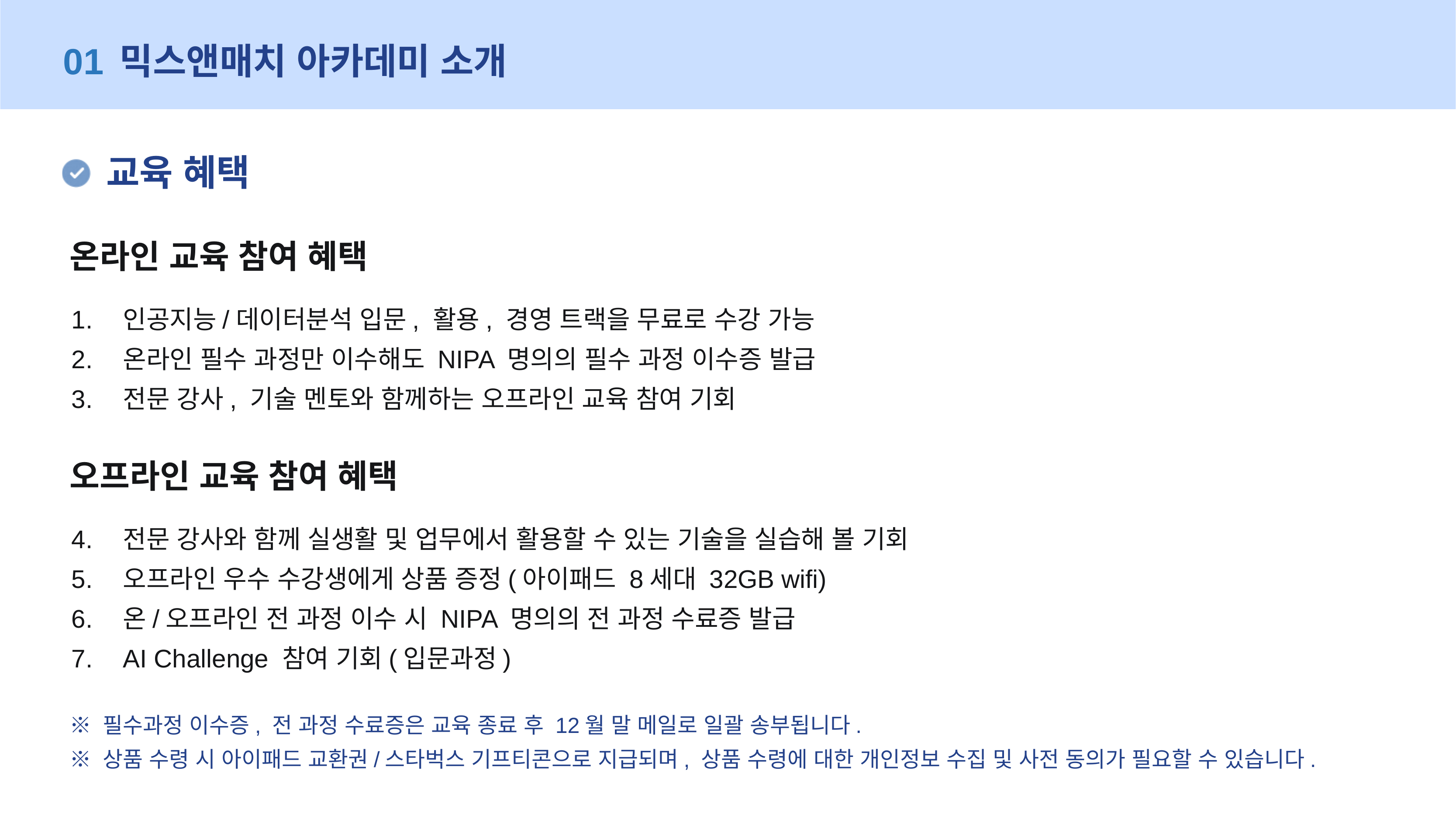

01
믹스앤매치 아카데미 소개
교육 혜택
온라인 교육 참여 혜택

인공지능/데이터분석 입문, 활용, 경영 트랙을 무료로 수강 가능
온라인 필수 과정만 이수해도 NIPA 명의의 필수 과정 이수증 발급
전문 강사, 기술 멘토와 함께하는 오프라인 교육 참여 기회

오프라인 교육 참여 혜택

전문 강사와 함께 실생활 및 업무에서 활용할 수 있는 기술을 실습해 볼 기회
오프라인 우수 수강생에게 상품 증정(아이패드 8세대 32GB wifi)
온/오프라인 전 과정 이수 시 NIPA 명의의 전 과정 수료증 발급
AI Challenge 참여 기회(입문과정)
※ 필수과정 이수증, 전 과정 수료증은 교육 종료 후 12월 말 메일로 일괄 송부됩니다.
※ 상품 수령 시 아이패드 교환권/스타벅스 기프티콘으로 지급되며, 상품 수령에 대한 개인정보 수집 및 사전 동의가 필요할 수 있습니다.